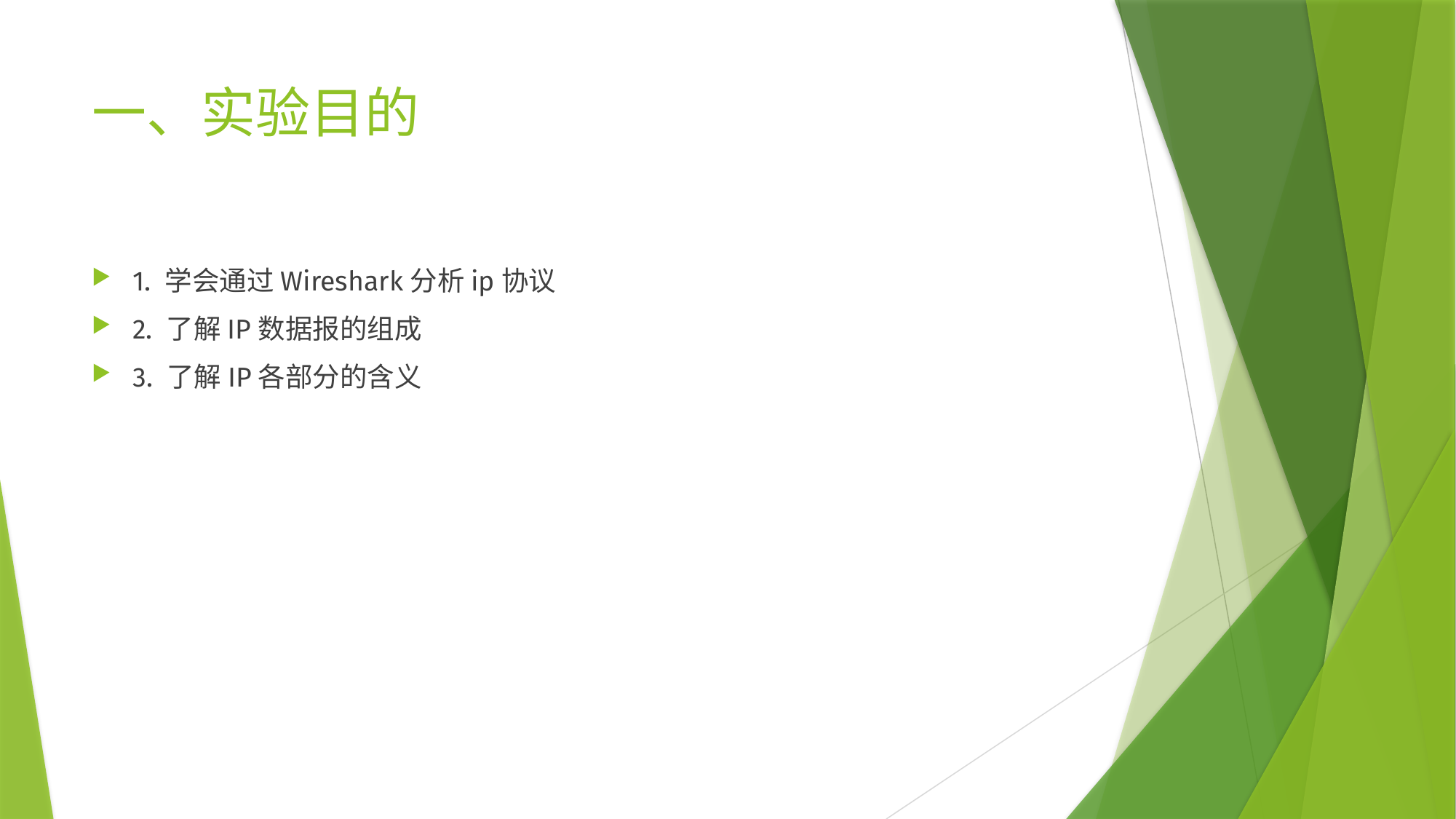

# 一、实验目的
1. 学会通过Wireshark分析ip协议
2. 了解IP数据报的组成
3. 了解IP各部分的含义